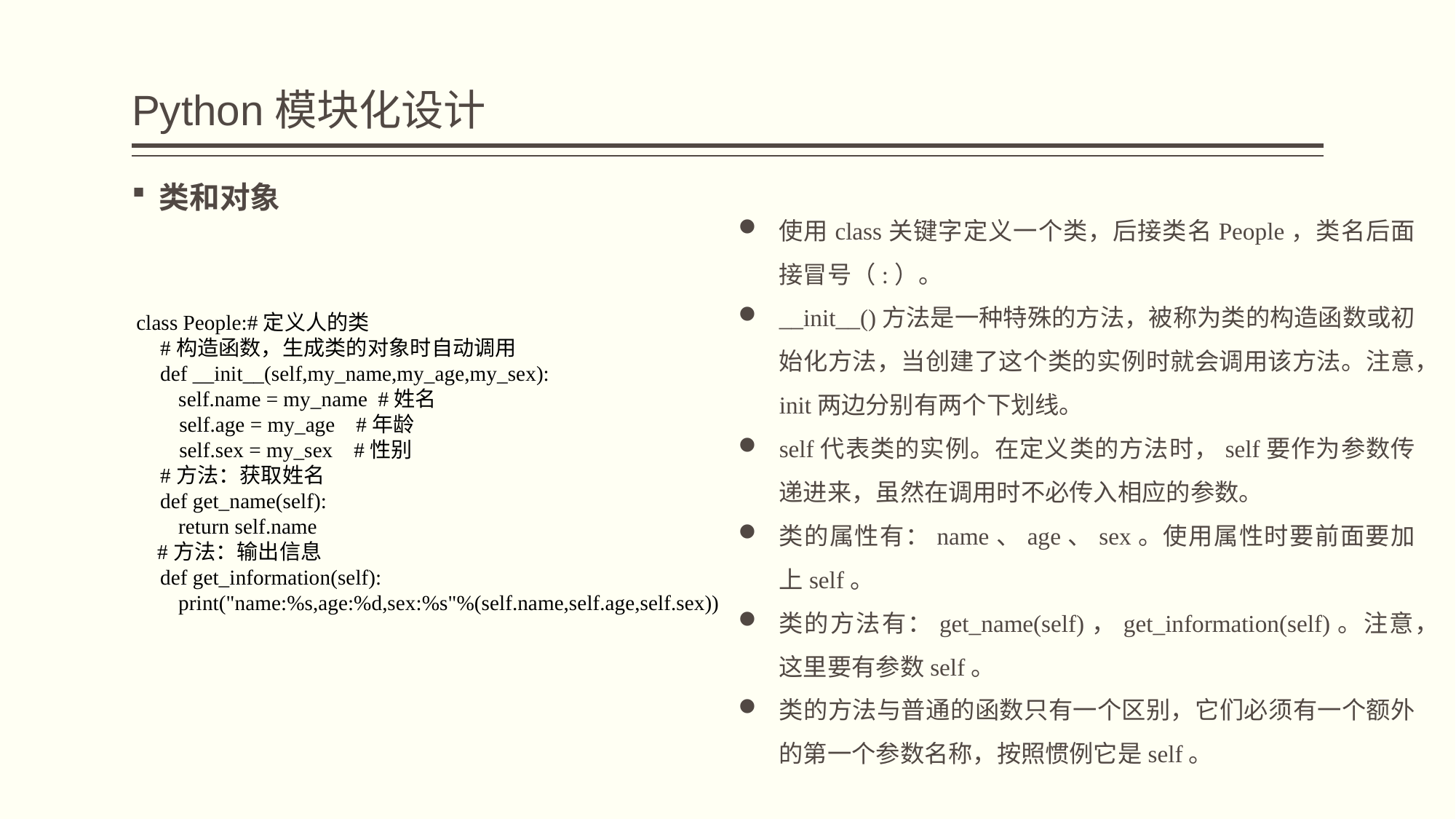

# Python模块化设计
类和对象
使用class关键字定义一个类，后接类名People，类名后面接冒号（:）。
__init__()方法是一种特殊的方法，被称为类的构造函数或初始化方法，当创建了这个类的实例时就会调用该方法。注意，init两边分别有两个下划线。
self代表类的实例。在定义类的方法时，self要作为参数传递进来，虽然在调用时不必传入相应的参数。
类的属性有：name、age、sex。使用属性时要前面要加上self。
类的方法有：get_name(self)，get_information(self)。注意，这里要有参数self。
类的方法与普通的函数只有一个区别，它们必须有一个额外的第一个参数名称，按照惯例它是self。
class People:#定义人的类
    #构造函数，生成类的对象时自动调用
    def __init__(self,my_name,my_age,my_sex):
        self.name = my_name  #姓名
        self.age = my_age    #年龄
        self.sex = my_sex    #性别
    #方法：获取姓名
    def get_name(self):
        return self.name
    #方法：输出信息
    def get_information(self):
        print("name:%s,age:%d,sex:%s"%(self.name,self.age,self.sex))